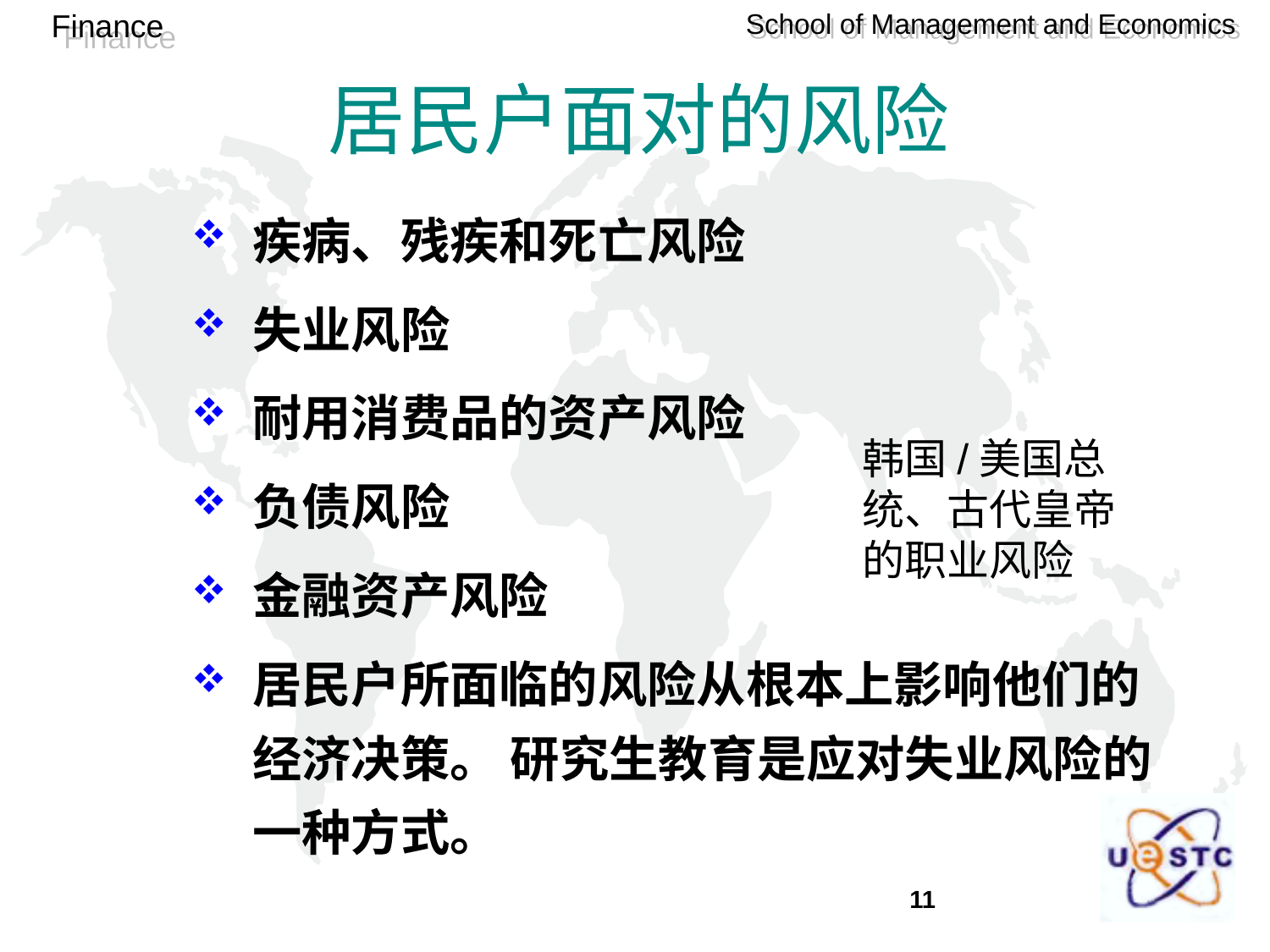

# 居民户面对的风险
疾病、残疾和死亡风险
失业风险
耐用消费品的资产风险
负债风险
金融资产风险
居民户所面临的风险从根本上影响他们的经济决策。 研究生教育是应对失业风险的一种方式。
韩国/美国总统、古代皇帝的职业风险